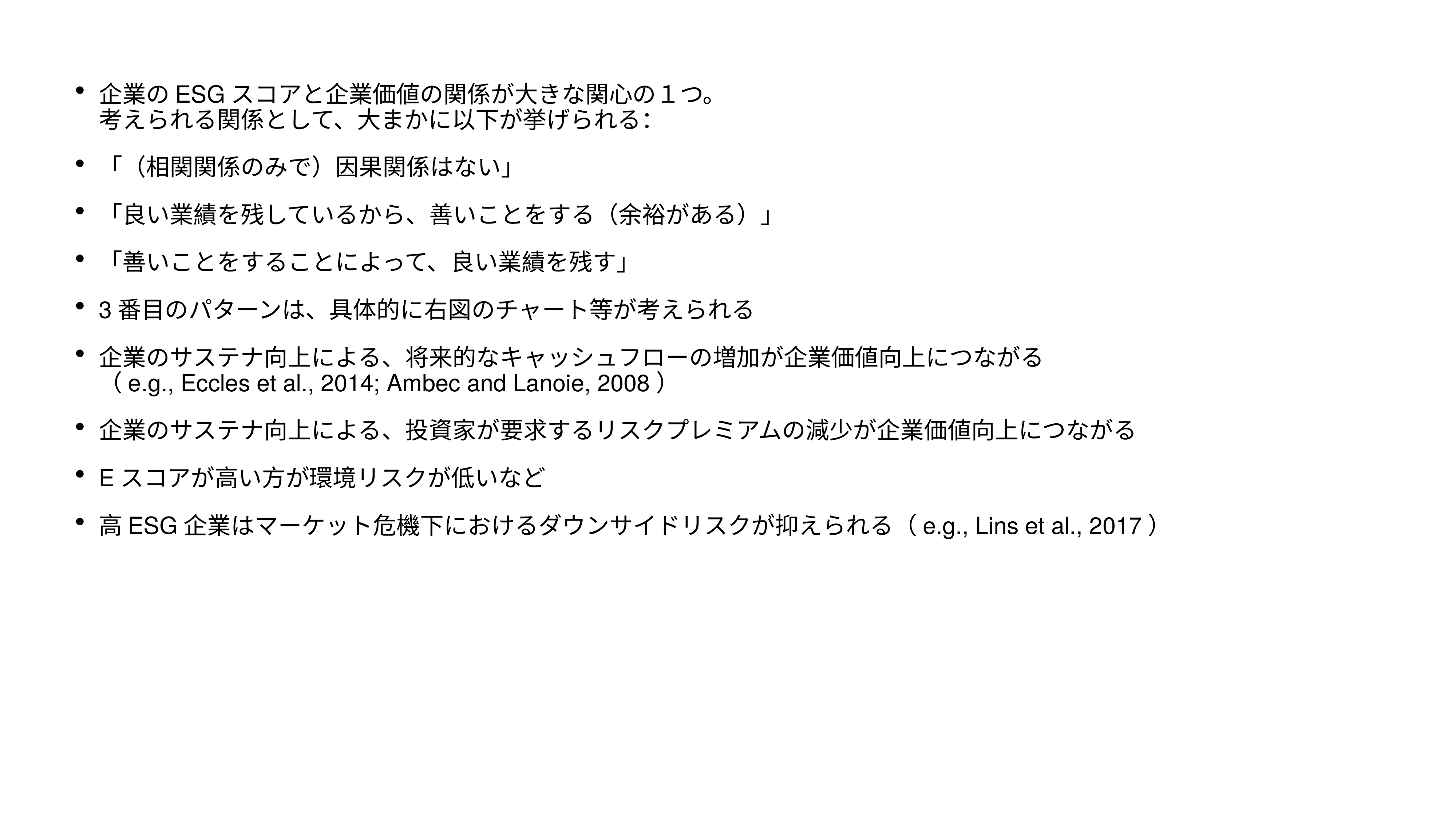

企業のESGスコアと企業価値の関係が大きな関心の１つ。
考えられる関係として、大まかに以下が挙げられる：
「（相関関係のみで）因果関係はない」
「良い業績を残しているから、善いことをする（余裕がある）」
「善いことをすることによって、良い業績を残す」
3番目のパターンは、具体的に右図のチャート等が考えられる
企業のサステナ向上による、将来的なキャッシュフローの増加が企業価値向上につながる
（e.g., Eccles et al., 2014; Ambec and Lanoie, 2008）
企業のサステナ向上による、投資家が要求するリスクプレミアムの減少が企業価値向上につながる
Eスコアが高い方が環境リスクが低いなど
高ESG企業はマーケット危機下におけるダウンサイドリスクが抑えられる（e.g., Lins et al., 2017）